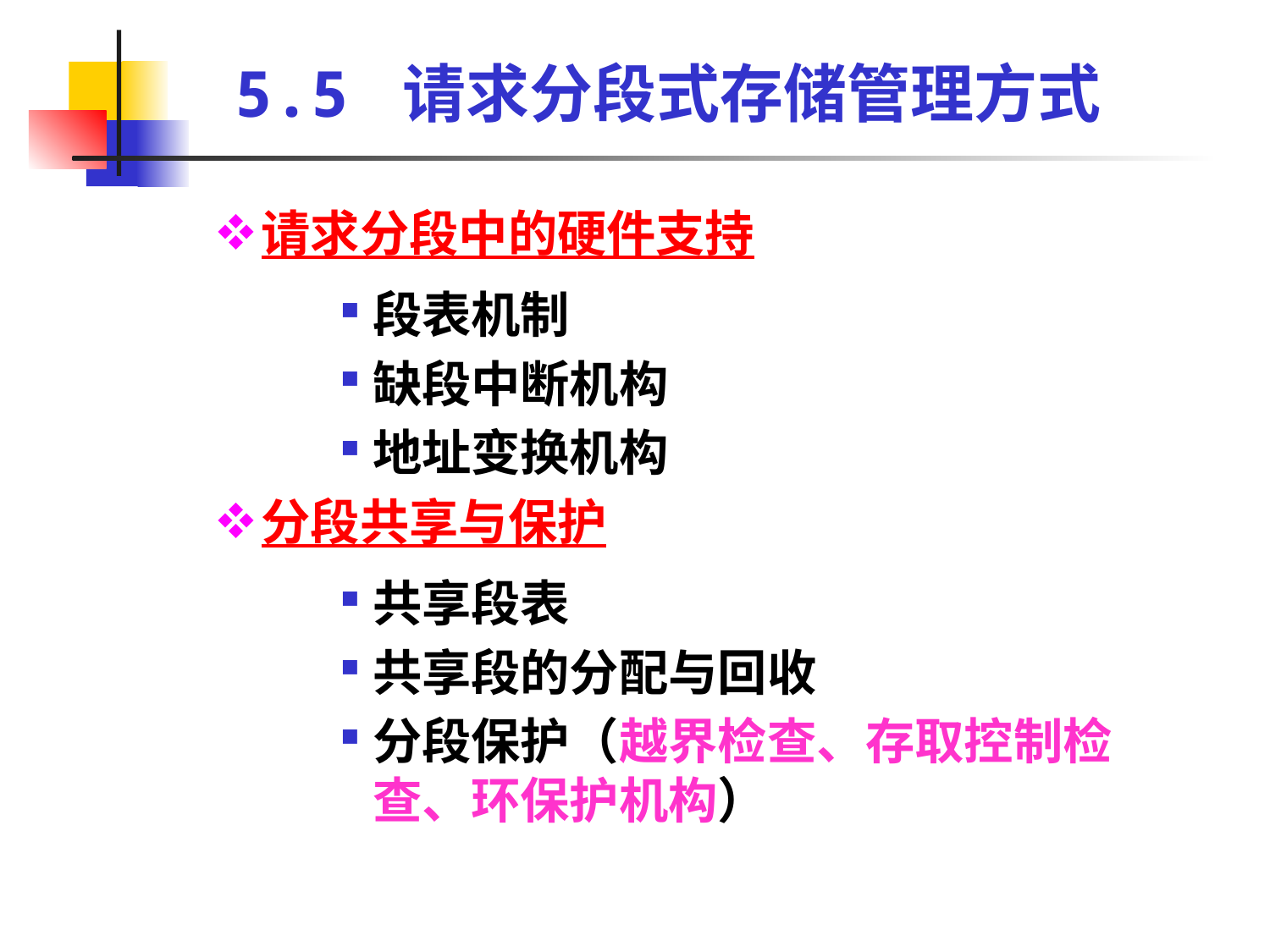

# 5.5 请求分段式存储管理方式
请求分段中的硬件支持
段表机制
缺段中断机构
地址变换机构
分段共享与保护
共享段表
共享段的分配与回收
分段保护（越界检查、存取控制检查、环保护机构）